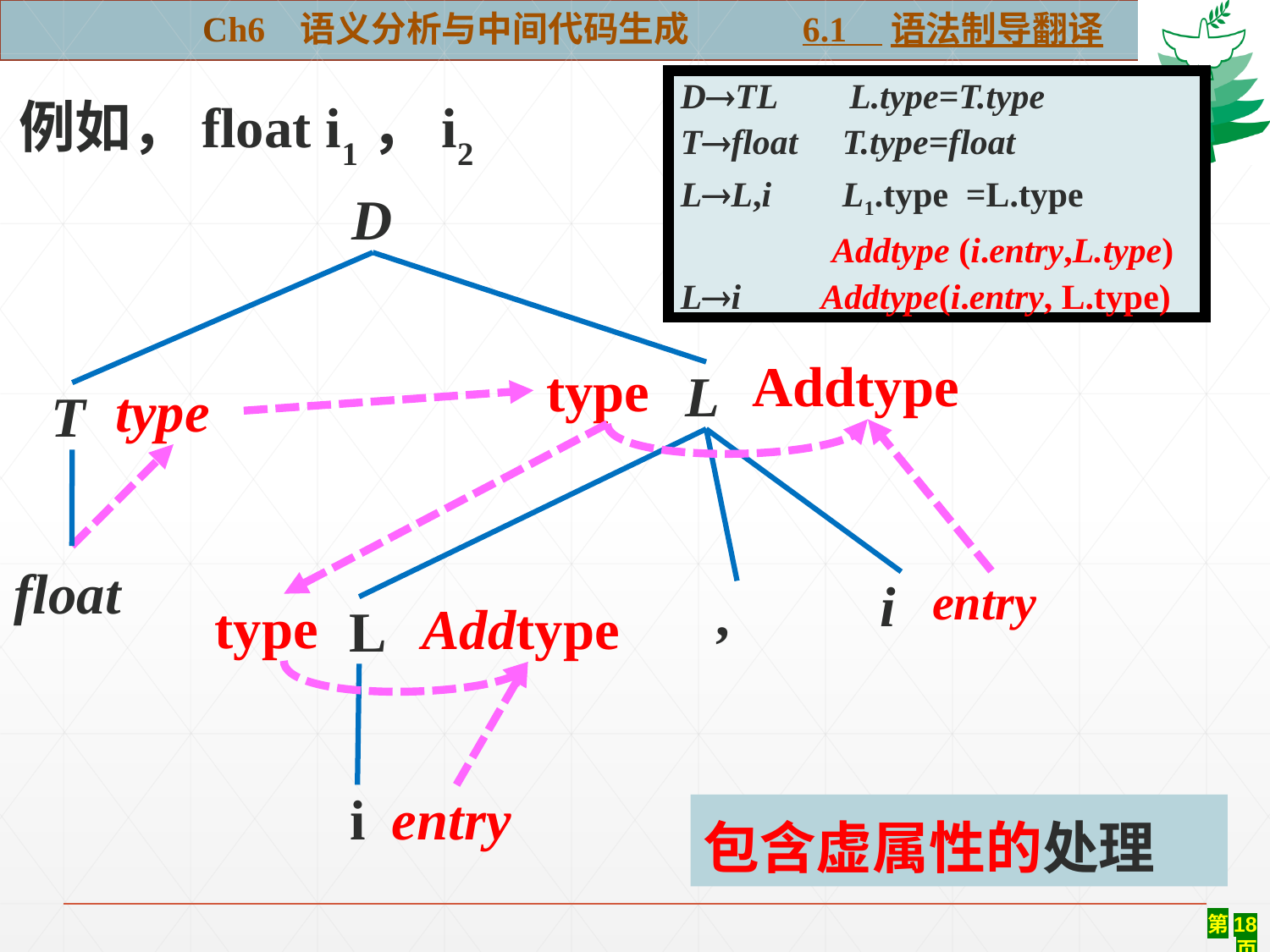

Ch6   语义分析与中间代码生成             6.1    语法制导翻译
D→TL        L.type=T.type
T→float     T.type=float
L→L,i        L1.type  =L.type
                 Addtype (i.entry,L.type)
L→i         Addtype(i.entry, L.type)
#
例如，float i1，i2
D
Addtype
type
L
type
T
i
,
L
float
entry
type
Addtype
i
entry
包含虚属性的处理